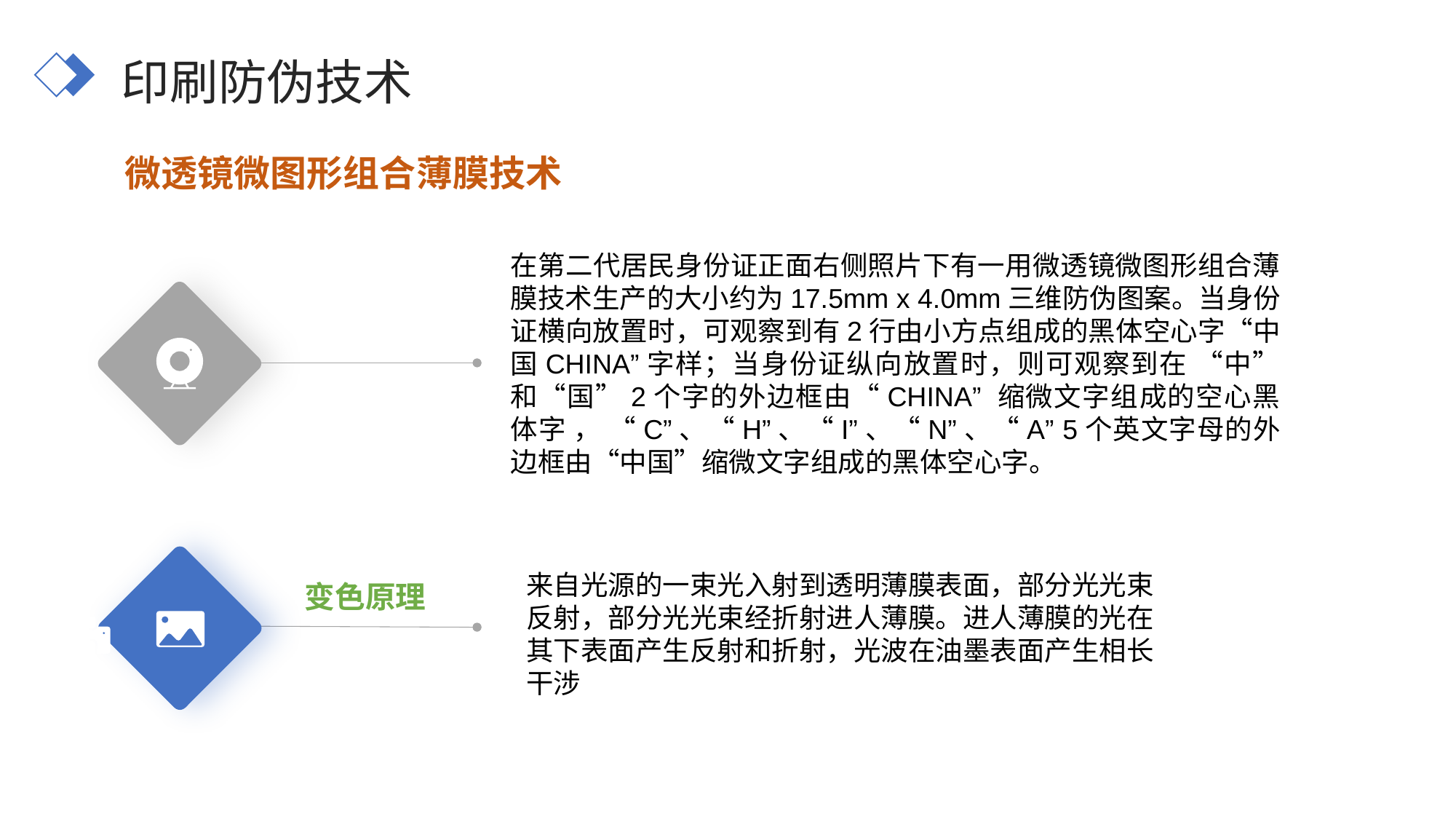

印刷防伪技术

微透镜微图形组合薄膜技术
在第二代居民身份证正面右侧照片下有一用微透镜微图形组合薄膜技术生产的大小约为17.5mm x 4.0mm三维防伪图案。当身份证横向放置时，可观察到有2行由小方点组成的黑体空心字“中国CHINA”字样；当身份证纵向放置时，则可观察到在 “中” 和“国”2个字的外边框由“CHINA” 缩微文字组成的空心黑体字 ， “C”、“H”、“I”、“N”、“A” 5个英文字母的外边框由“中国”缩微文字组成的黑体空心字。

来自光源的一束光入射到透明薄膜表面，部分光光束反射，部分光光束经折射进人薄膜。进人薄膜的光在其下表面产生反射和折射，光波在油墨表面产生相长干涉

变色原理